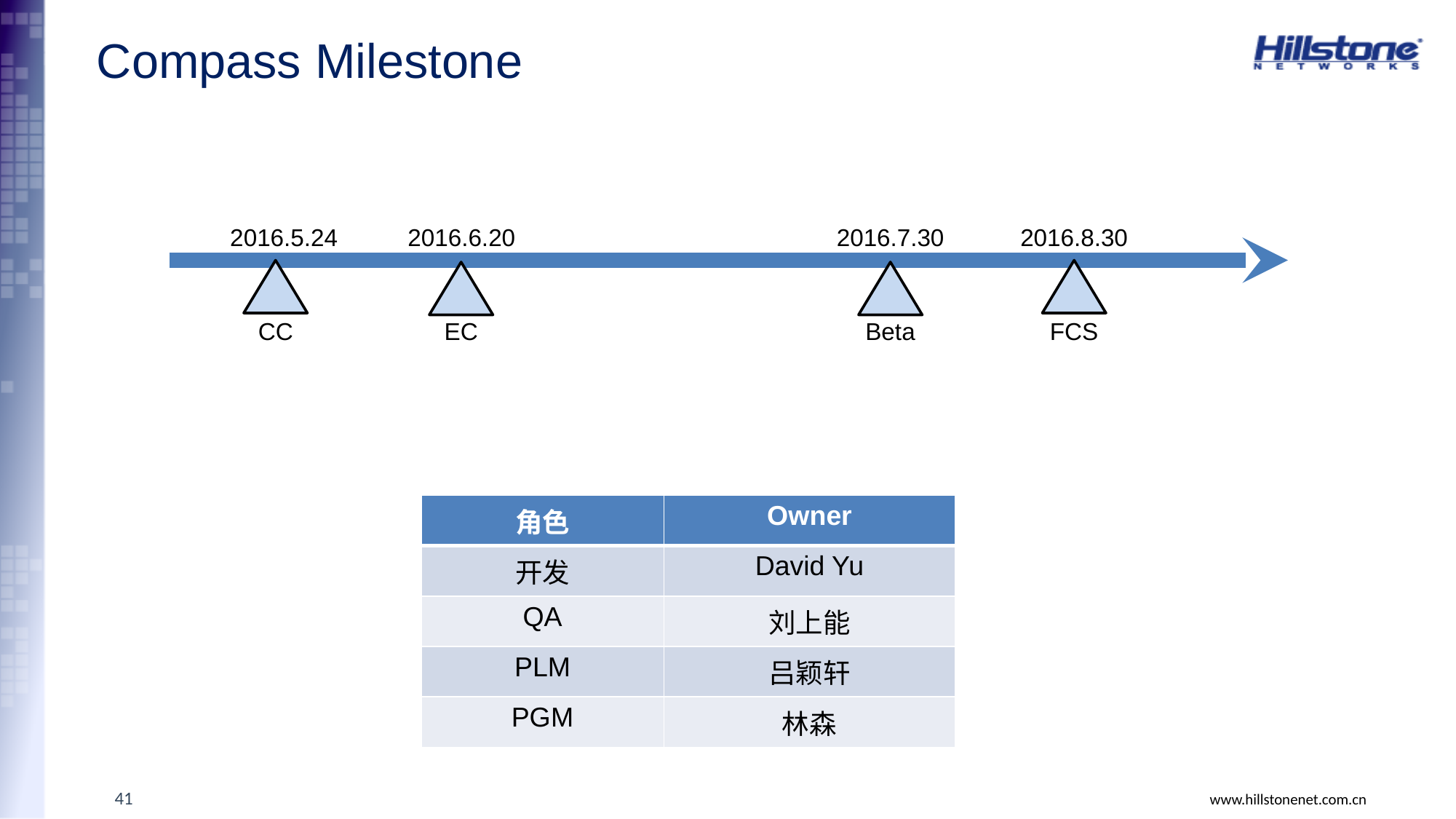

# Compass Milestone
2016.5.24
2016.6.20
2016.7.30
2016.8.30

CC
EC
Beta
FCS
| 角色 | Owner |
| --- | --- |
| 开发 | David Yu |
| QA | 刘上能 |
| PLM | 吕颖轩 |
| PGM | 林森 |